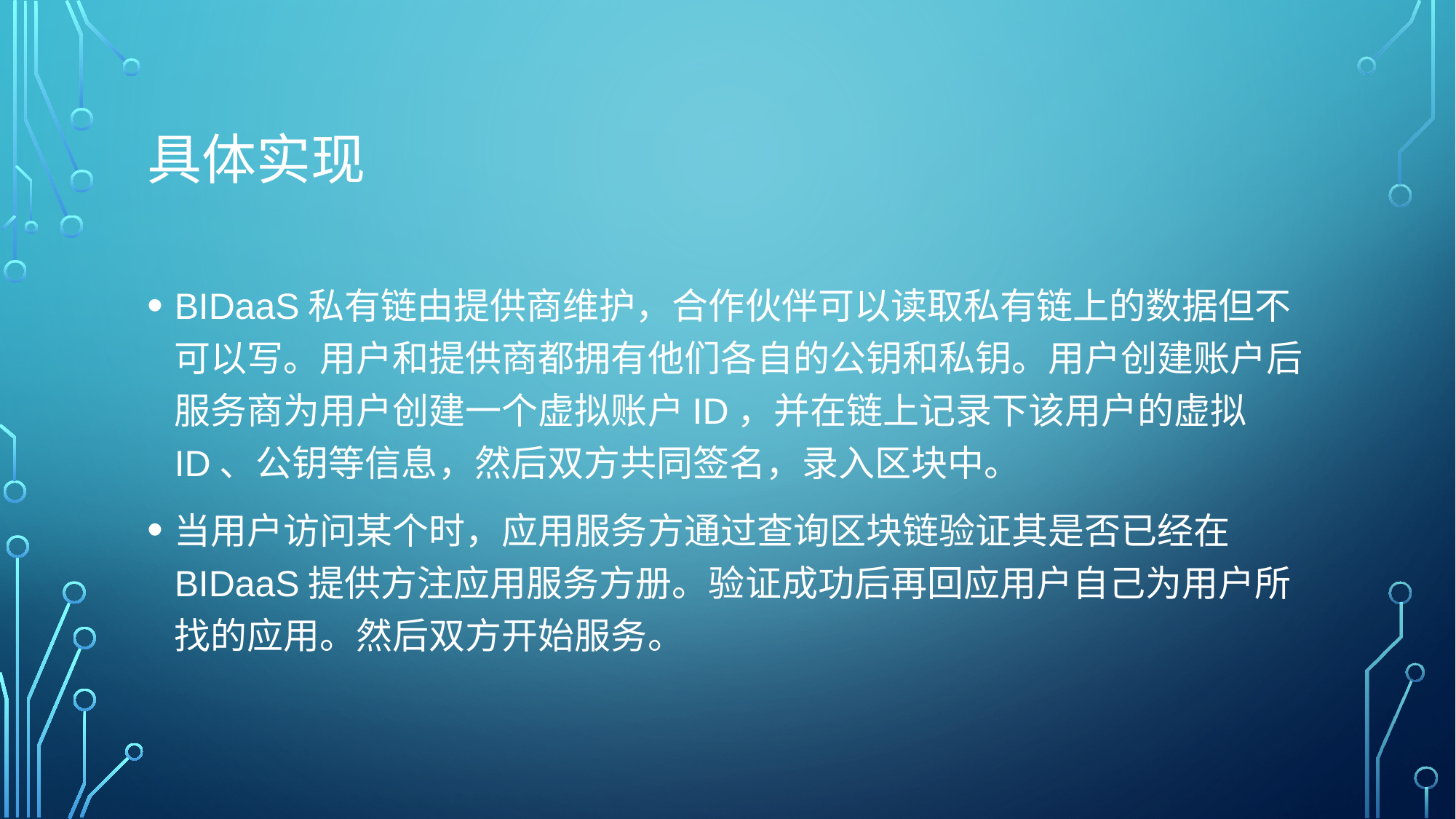

# 具体实现
BIDaaS私有链由提供商维护，合作伙伴可以读取私有链上的数据但不可以写。用户和提供商都拥有他们各自的公钥和私钥。用户创建账户后服务商为用户创建一个虚拟账户ID，并在链上记录下该用户的虚拟ID、公钥等信息，然后双方共同签名，录入区块中。
当用户访问某个时，应用服务方通过查询区块链验证其是否已经在BIDaaS提供方注应用服务方册。验证成功后再回应用户自己为用户所找的应用。然后双方开始服务。